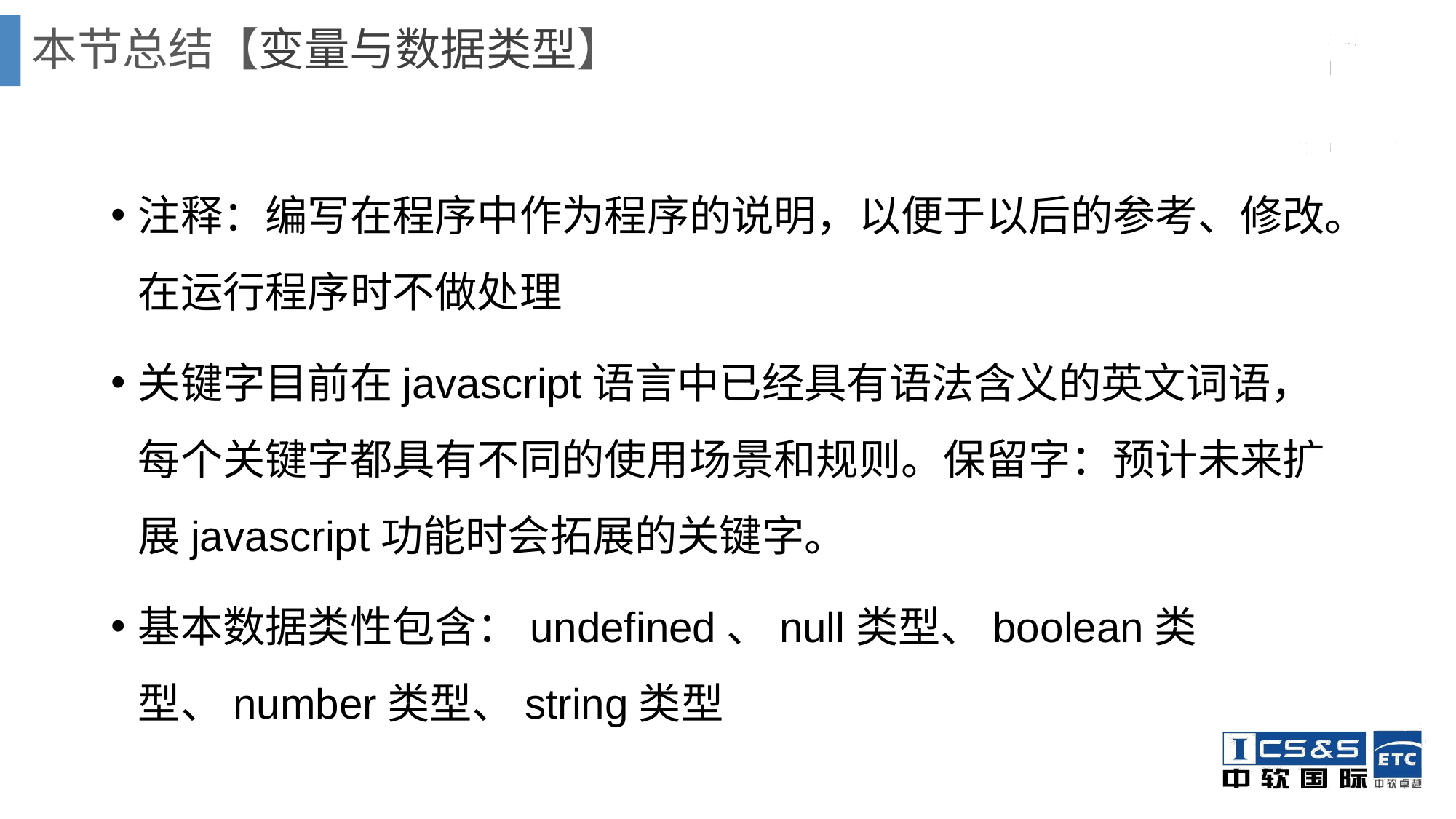

# 本节总结【变量与数据类型】
注释：编写在程序中作为程序的说明，以便于以后的参考、修改。在运行程序时不做处理
关键字目前在javascript语言中已经具有语法含义的英文词语，每个关键字都具有不同的使用场景和规则。保留字：预计未来扩展javascript功能时会拓展的关键字。
基本数据类性包含：undefined、null类型、boolean类型、number类型、string类型